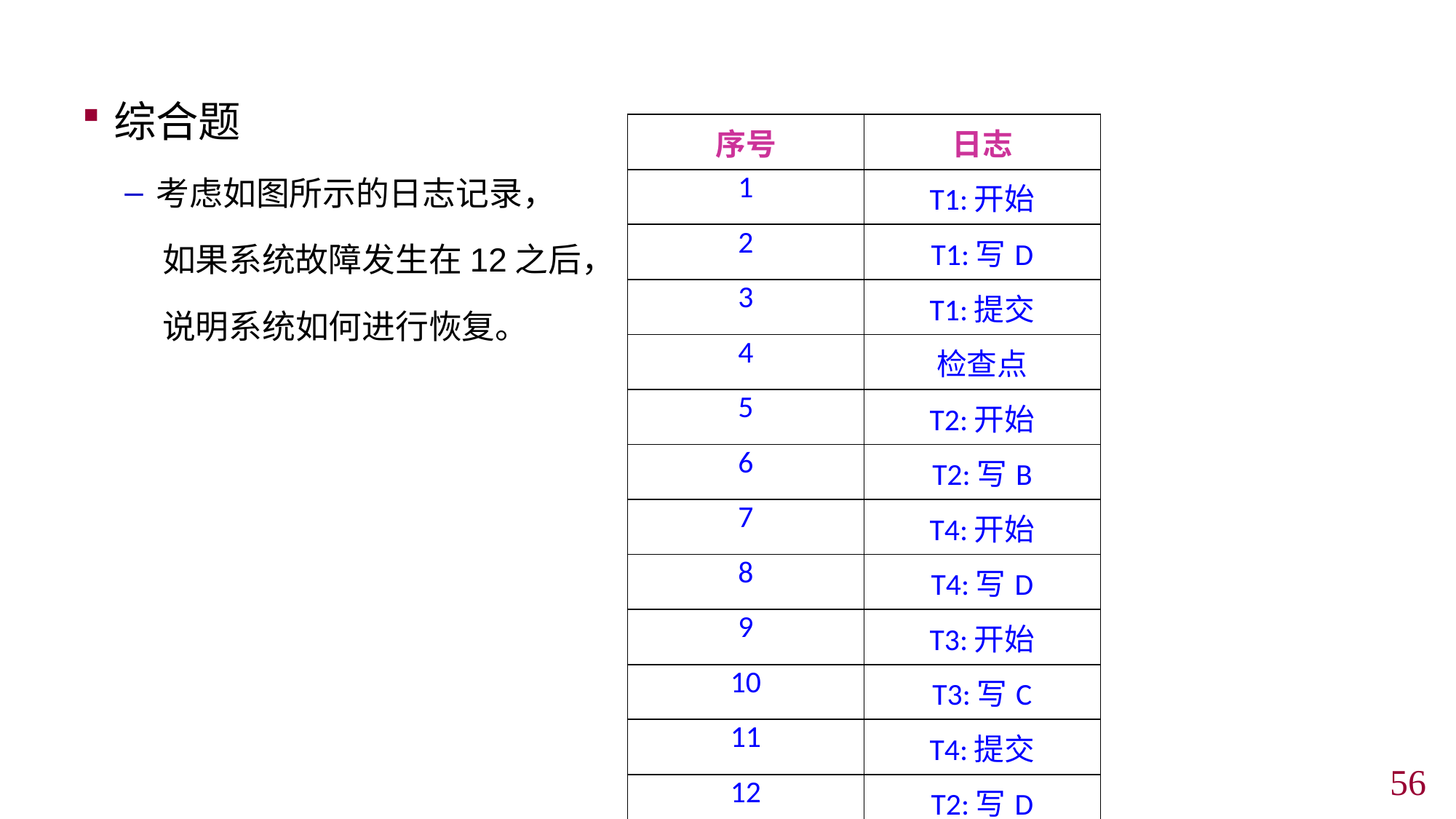

综合题
考虑如图所示的日志记录，
    如果系统故障发生在12之后，
    说明系统如何进行恢复。

| 序号 | 日志 |
| --- | --- |
| 1 | T1:开始 |
| 2 | T1:写D |
| 3 | T1:提交 |
| 4 | 检查点 |
| 5 | T2:开始 |
| 6 | T2:写B |
| 7 | T4:开始 |
| 8 | T4:写D |
| 9 | T3:开始 |
| 10 | T3:写C |
| 11 | T4:提交 |
| 12 | T2:写D |
56